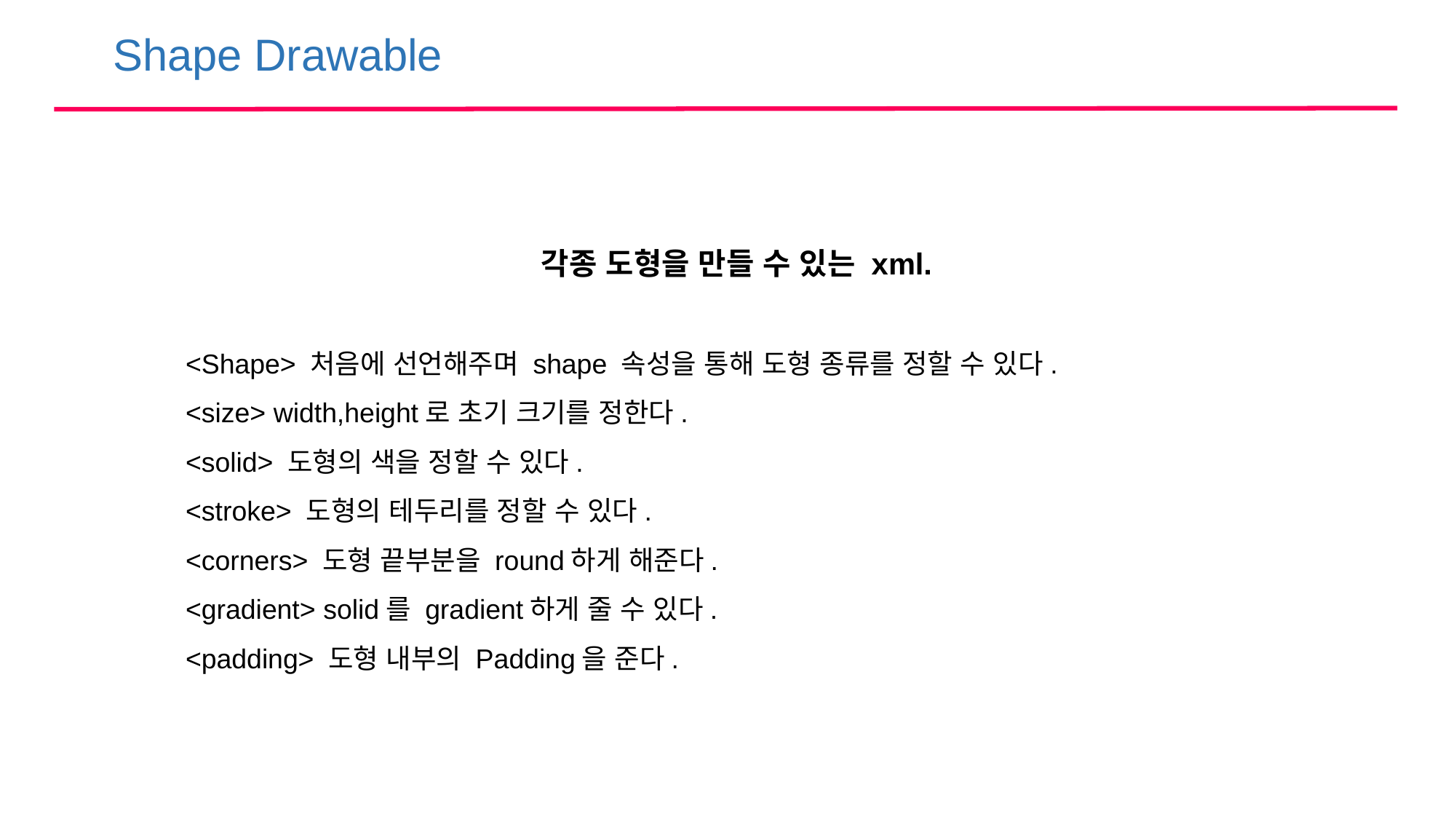

Shape Drawable
각종 도형을 만들 수 있는 xml.

<Shape> 처음에 선언해주며 shape 속성을 통해 도형 종류를 정할 수 있다.
<size> width,height로 초기 크기를 정한다.
<solid> 도형의 색을 정할 수 있다.
<stroke> 도형의 테두리를 정할 수 있다.
<corners> 도형 끝부분을 round하게 해준다.
<gradient> solid를 gradient하게 줄 수 있다.
<padding> 도형 내부의 Padding을 준다.